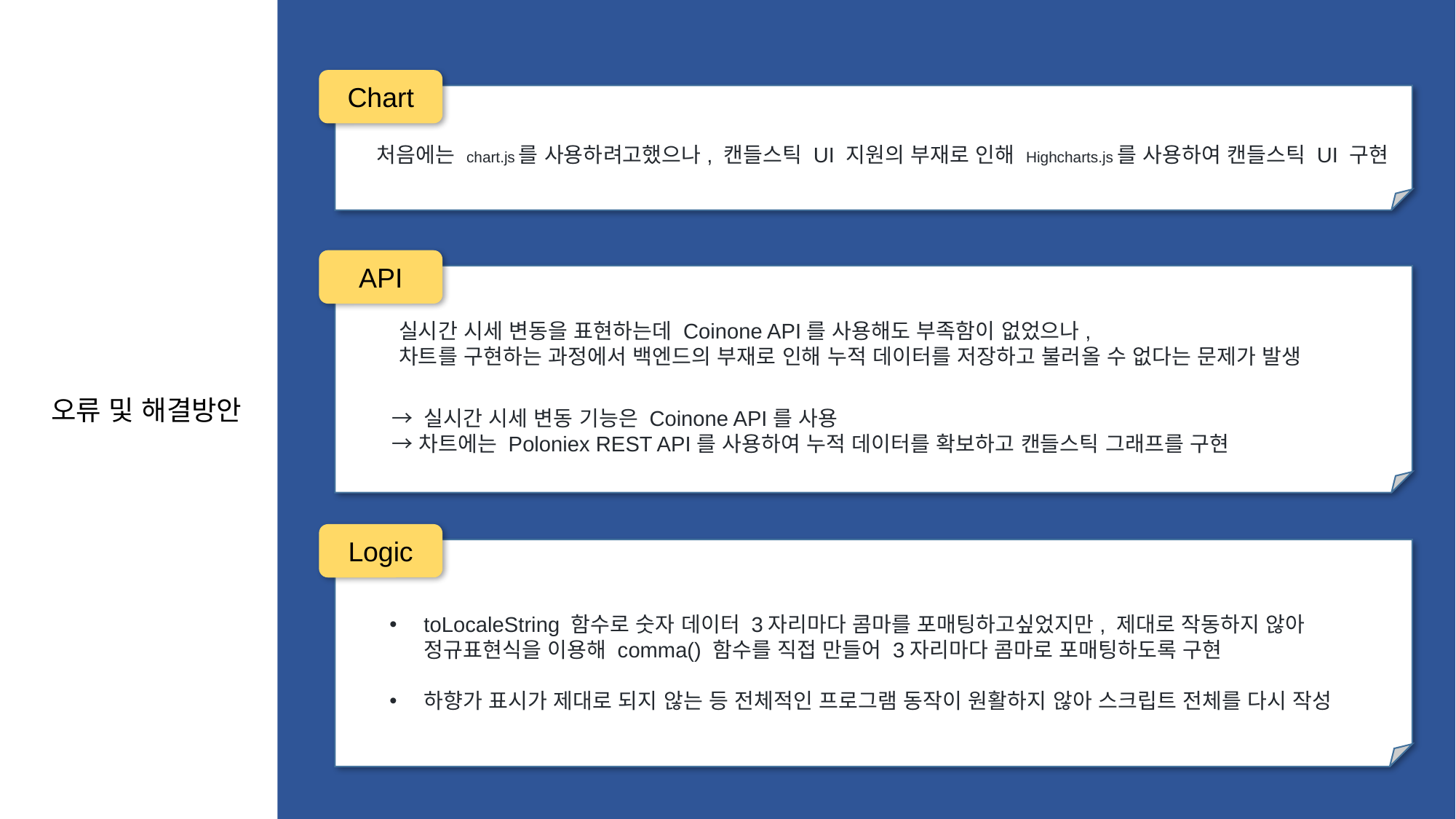

Chart

처음에는 chart.js를 사용하려고했으나, 캔들스틱 UI 지원의 부재로 인해 Highcharts.js를 사용하여 캔들스틱 UI 구현

API

실시간 시세 변동을 표현하는데 Coinone API를 사용해도 부족함이 없었으나,
차트를 구현하는 과정에서 백엔드의 부재로 인해 누적 데이터를 저장하고 불러올 수 없다는 문제가 발생
오류 및 해결방안
→ 실시간 시세 변동 기능은 Coinone API를 사용
→ 차트에는 Poloniex REST API를 사용하여 누적 데이터를 확보하고 캔들스틱 그래프를 구현

Logic

toLocaleString 함수로 숫자 데이터 3자리마다 콤마를 포매팅하고싶었지만, 제대로 작동하지 않아
정규표현식을 이용해 comma() 함수를 직접 만들어 3자리마다 콤마로 포매팅하도록 구현
하향가 표시가 제대로 되지 않는 등 전체적인 프로그램 동작이 원활하지 않아 스크립트 전체를 다시 작성